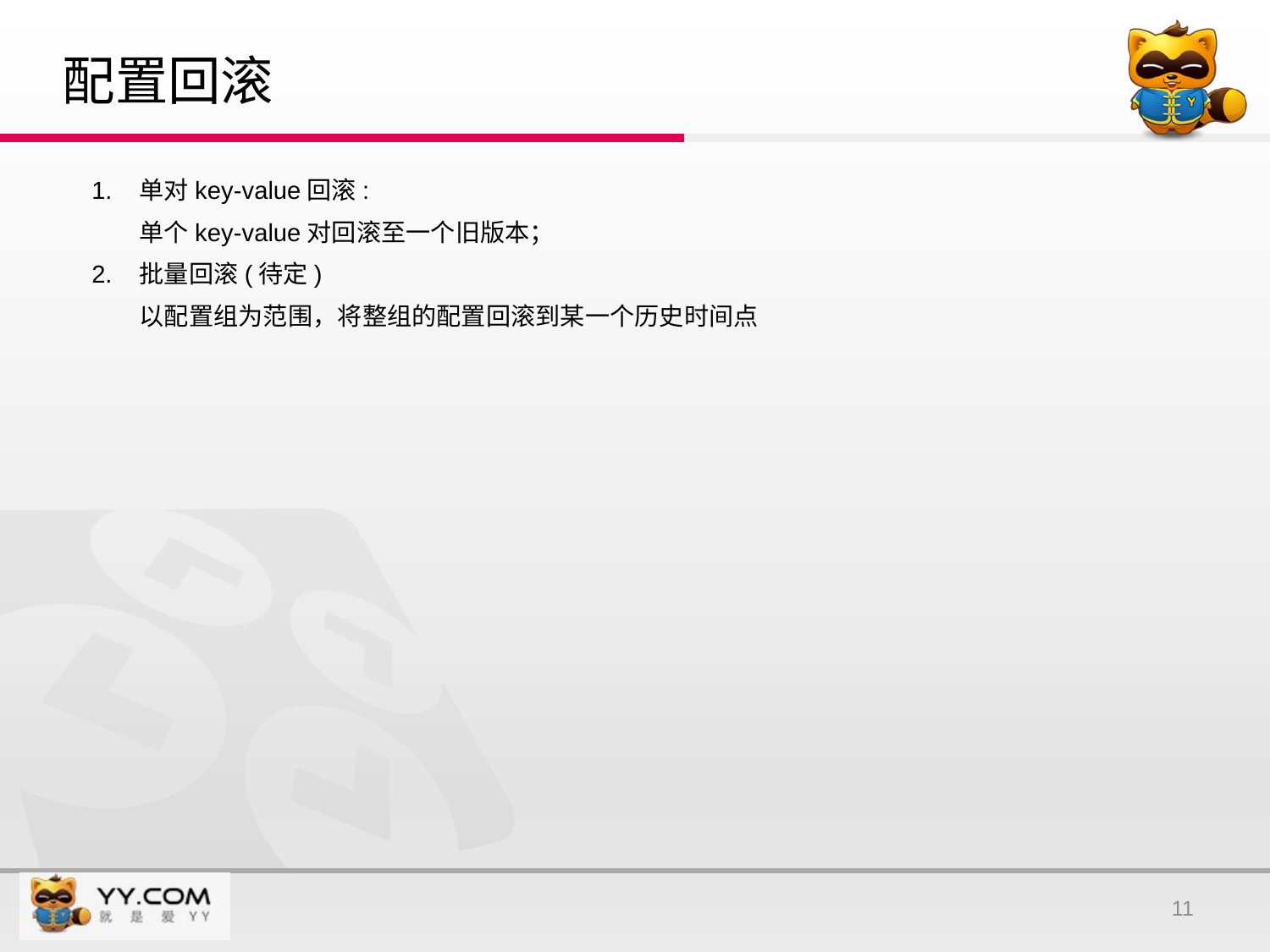

# 配置回滚
单对key-value回滚:
	单个key-value对回滚至一个旧版本；
批量回滚(待定)
	以配置组为范围，将整组的配置回滚到某一个历史时间点

11